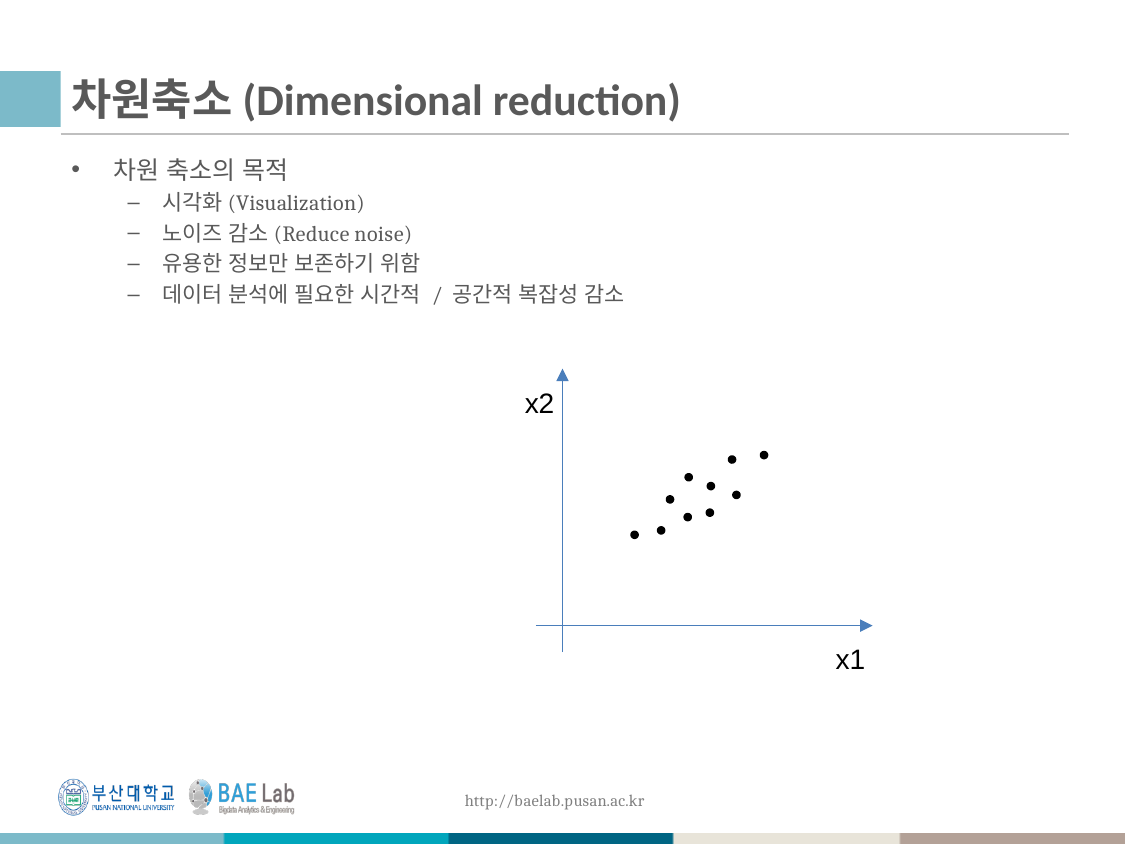

# 차원축소(Dimensional reduction)
차원 축소의 목적
시각화(Visualization)
노이즈 감소(Reduce noise)
유용한 정보만 보존하기 위함
데이터 분석에 필요한 시간적 / 공간적 복잡성 감소
x2

x1